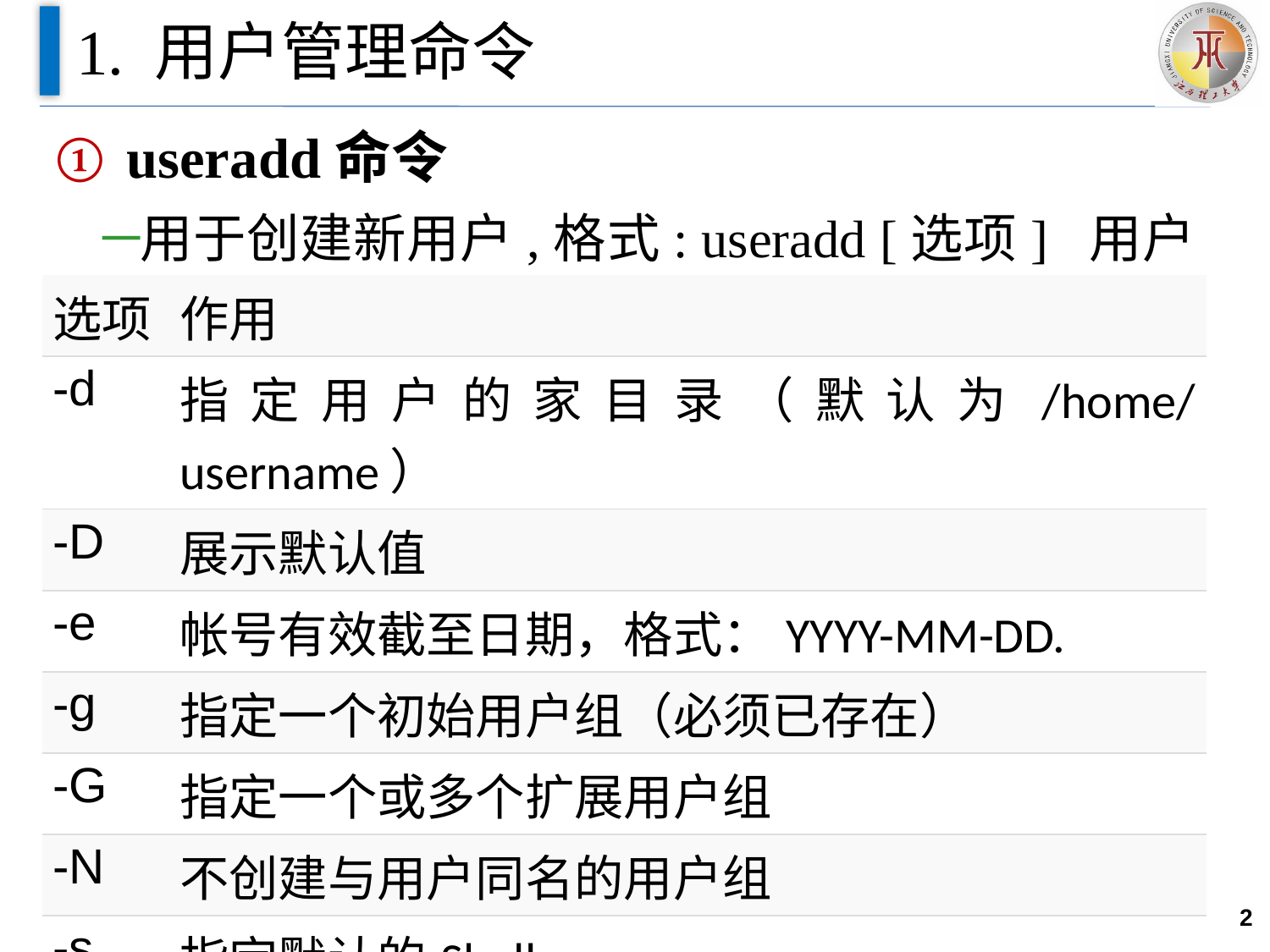

# 1. 用户管理命令
useradd命令
用于创建新用户,格式: useradd [选项]  用户名

| 选项 | 作用 |
| --- | --- |
| -d | 指定用户的家目录（默认为/home/username） |
| -D | 展示默认值 |
| -e | 帐号有效截至日期，格式：YYYY-MM-DD. |
| -g | 指定一个初始用户组（必须已存在） |
| -G | 指定一个或多个扩展用户组 |
| -N | 不创建与用户同名的用户组 |
| -s | 指定默认的Shell |
| -u | 指定用户的UID |
2